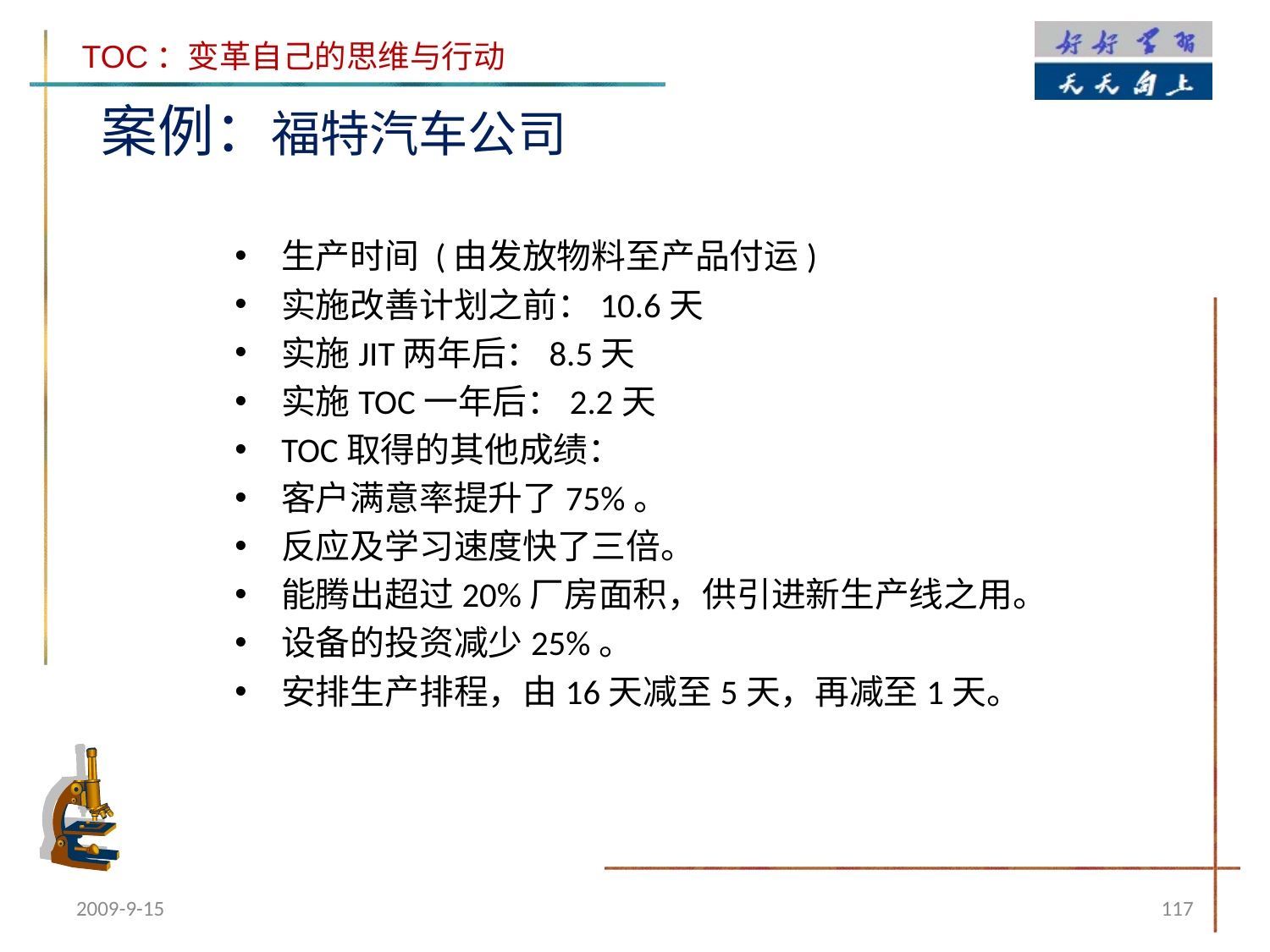

案例：福特汽车公司
生产时间 (由发放物料至产品付运)
实施改善计划之前：10.6天
实施JIT两年后：8.5天
实施TOC一年后：2.2天
TOC取得的其他成绩：
客户满意率提升了75%。
反应及学习速度快了三倍。
能腾出超过20%厂房面积，供引进新生产线之用。
设备的投资减少25%。
安排生产排程，由16天减至5天，再减至1天。
2009-9-15
117